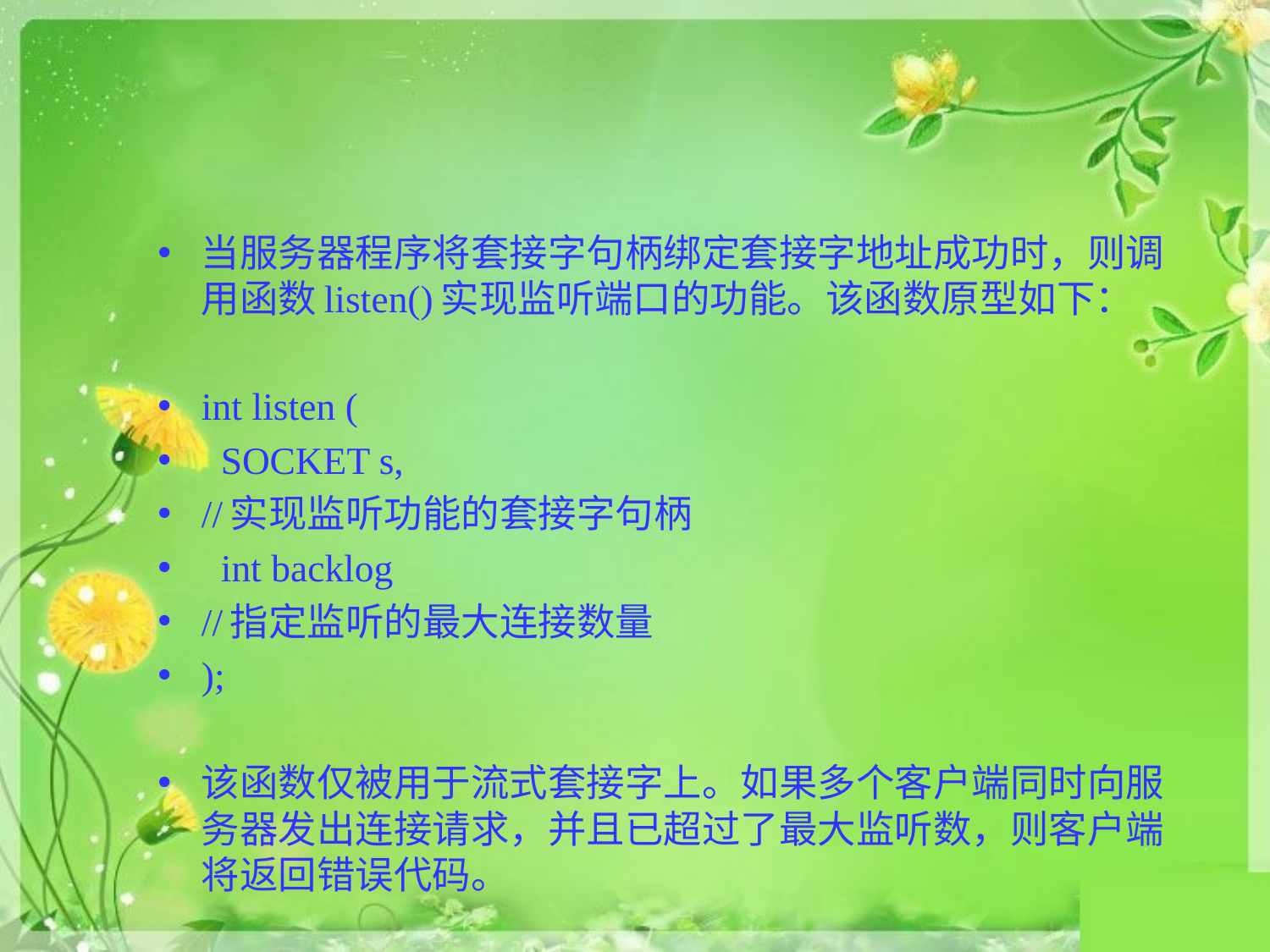

#
当服务器程序将套接字句柄绑定套接字地址成功时，则调用函数listen()实现监听端口的功能。该函数原型如下：

int listen (
  SOCKET s,
//实现监听功能的套接字句柄
  int backlog
//指定监听的最大连接数量
);

该函数仅被用于流式套接字上。如果多个客户端同时向服务器发出连接请求，并且已超过了最大监听数，则客户端将返回错误代码。